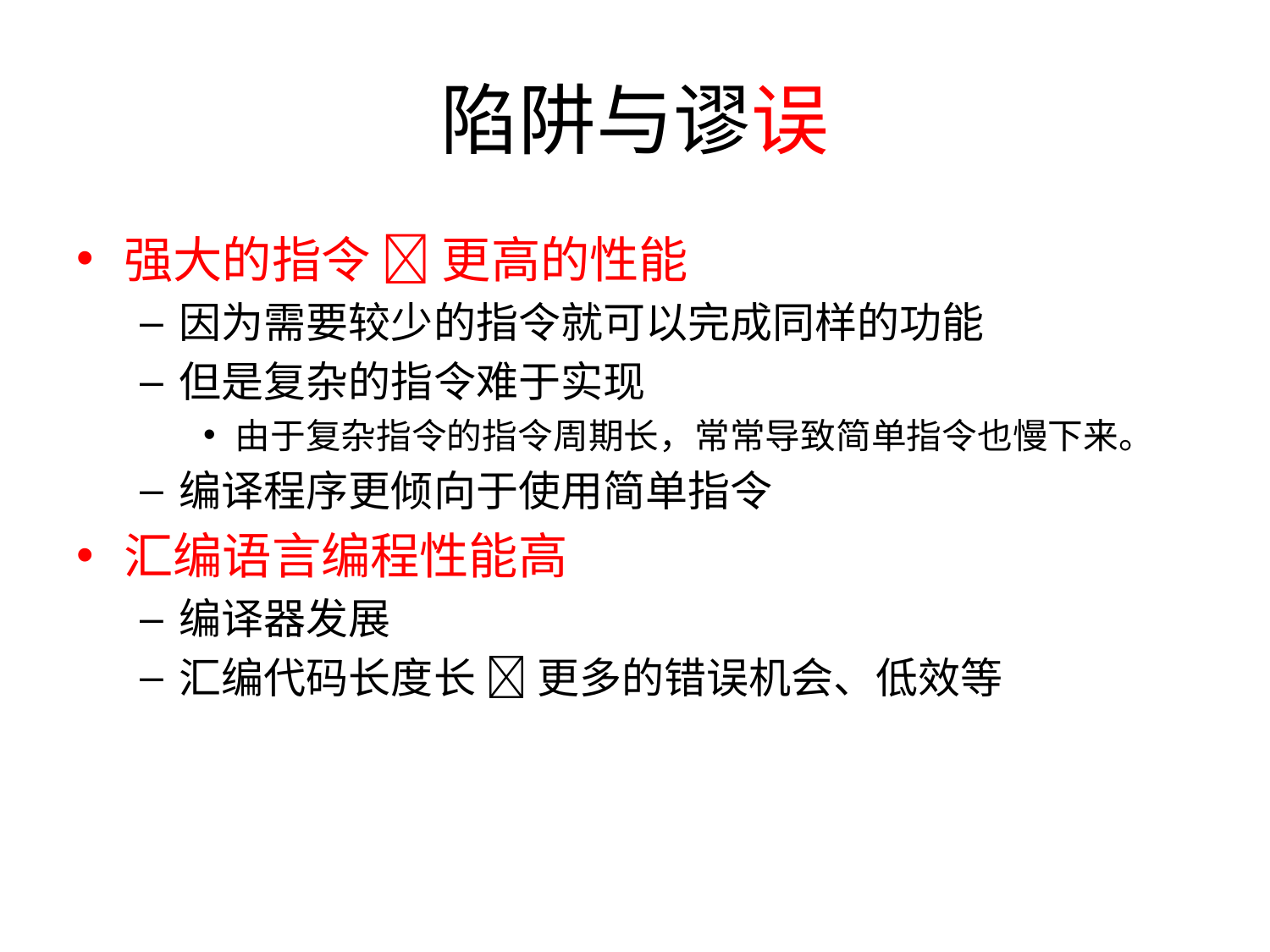

# 陷阱与谬误
强大的指令 ⇒ 更高的性能
因为需要较少的指令就可以完成同样的功能
但是复杂的指令难于实现
由于复杂指令的指令周期长，常常导致简单指令也慢下来。
编译程序更倾向于使用简单指令
汇编语言编程性能高
编译器发展
汇编代码长度长 ⇒ 更多的错误机会、低效等